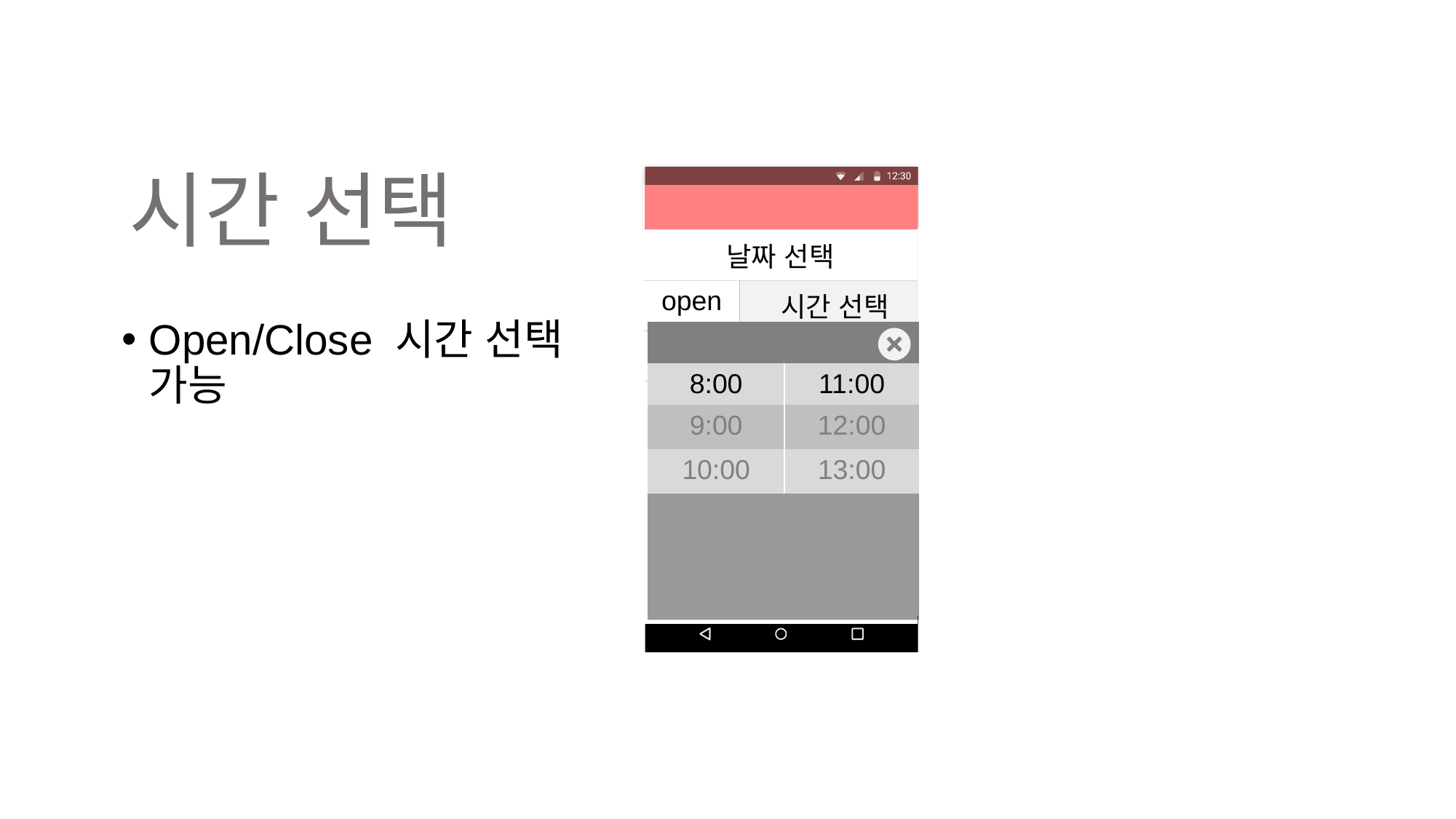

시간 선택

|  |  |
| --- | --- |
| 날짜 선택 |  |
| open | 시간 선택 |
| close | 시간 선택 |
|  |  |
Open/Close 시간 선택 가능
| 9 | 59 |
| --- | --- |
| 8:00 | 11:00 |
| 9:00 | 12:00 |
| 10:00 | 13:00 |